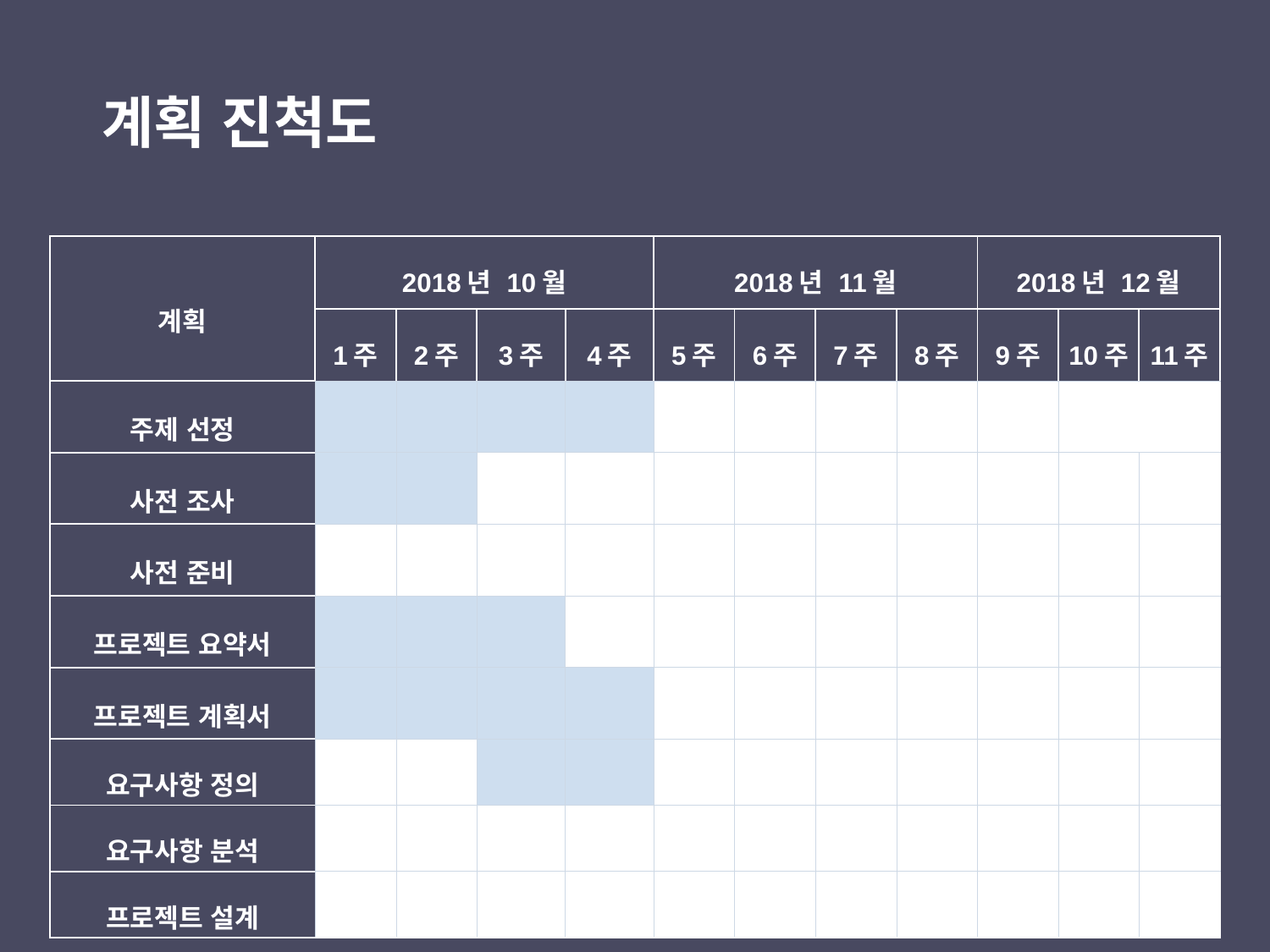

계획 진척도
| 계획 | 2018년 10월 |  |  |  | 2018년 11월 |  |  |  | 2018년 12월 |  |  |
| --- | --- | --- | --- | --- | --- | --- | --- | --- | --- | --- | --- |
|  | 1주 | 2주 | 3주 | 4주 | 5주 | 6주 | 7주 | 8주 | 9주 | 10주 | 11주 |
| 주제 선정 |  |  |  |  |  |  |  |  |  |  |  |
| 사전 조사 |  |  |  |  |  |  |  |  |  |  |  |
| 사전 준비 |  |  |  |  |  |  |  |  |  |  |  |
| 프로젝트 요약서 |  |  |  |  |  |  |  |  |  |  |  |
| 프로젝트 계획서 |  |  |  |  |  |  |  |  |  |  |  |
| 요구사항 정의 |  |  |  |  |  |  |  |  |  |  |  |
| 요구사항 분석 |  |  |  |  |  |  |  |  |  |  |  |
| 프로젝트 설계 |  |  |  |  |  |  |  |  |  |  |  |